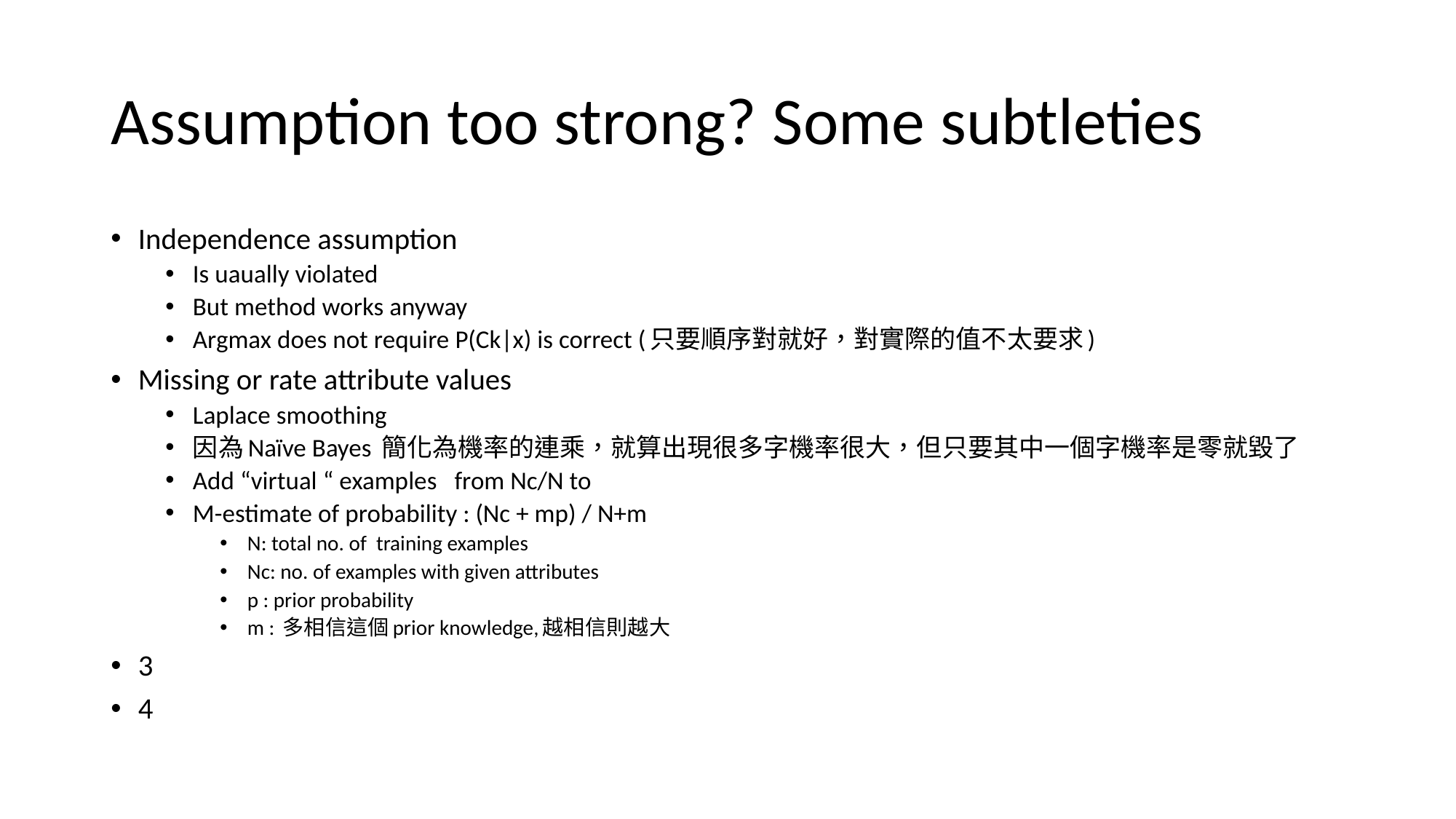

# Assumption too strong? Some subtleties
Independence assumption
Is uaually violated
But method works anyway
Argmax does not require P(Ck|x) is correct (只要順序對就好，對實際的值不太要求)
Missing or rate attribute values
Laplace smoothing
因為Naïve Bayes 簡化為機率的連乘，就算出現很多字機率很大，但只要其中一個字機率是零就毀了
Add “virtual “ examples   from Nc/N to
M-estimate of probability : (Nc + mp) / N+m
N: total no. of  training examples
Nc: no. of examples with given attributes
p : prior probability
m : 多相信這個prior knowledge,越相信則越大
3
4